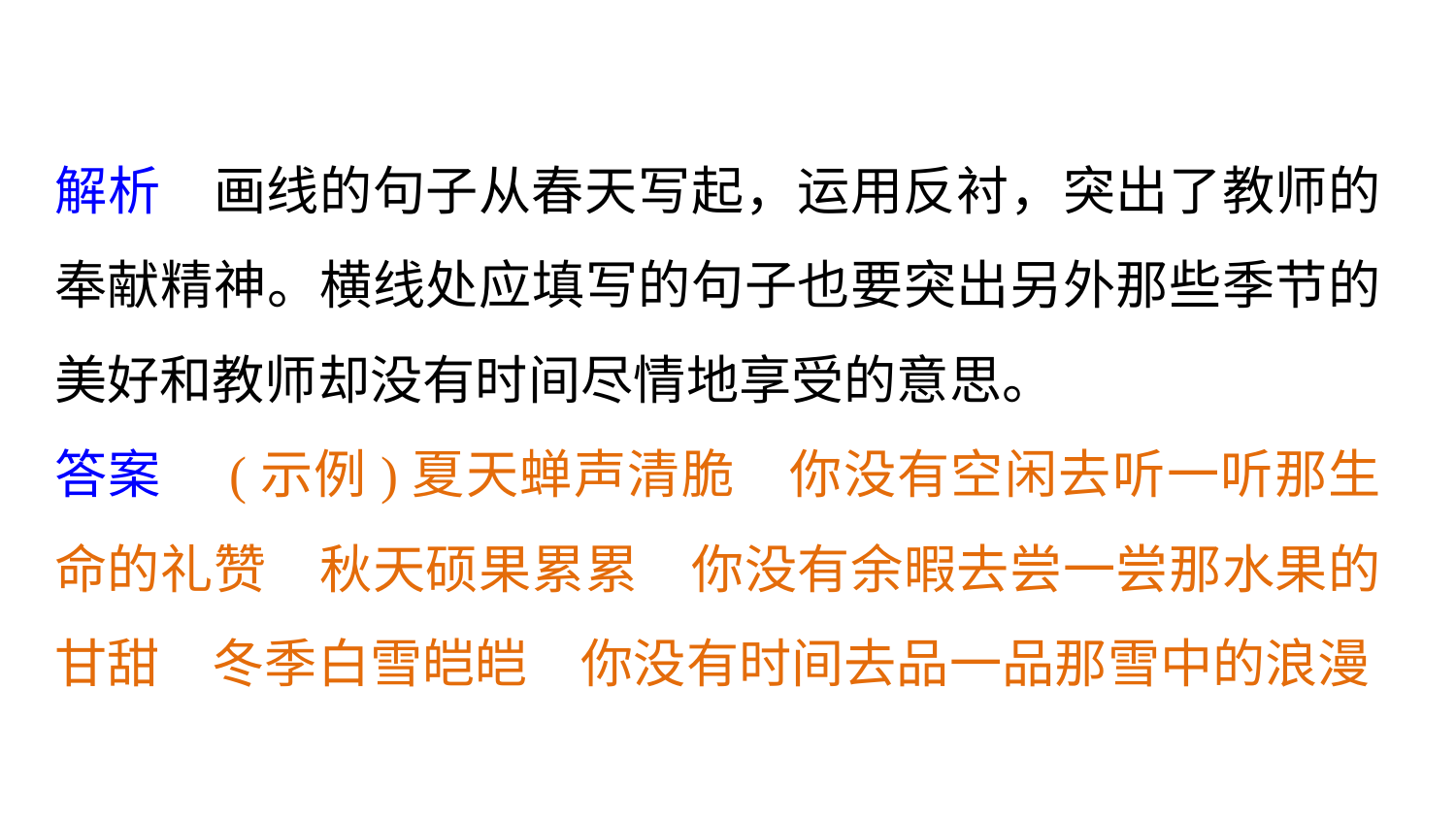

解析　画线的句子从春天写起，运用反衬，突出了教师的奉献精神。横线处应填写的句子也要突出另外那些季节的美好和教师却没有时间尽情地享受的意思。
答案　(示例)夏天蝉声清脆　你没有空闲去听一听那生命的礼赞　秋天硕果累累　你没有余暇去尝一尝那水果的甘甜　冬季白雪皑皑　你没有时间去品一品那雪中的浪漫